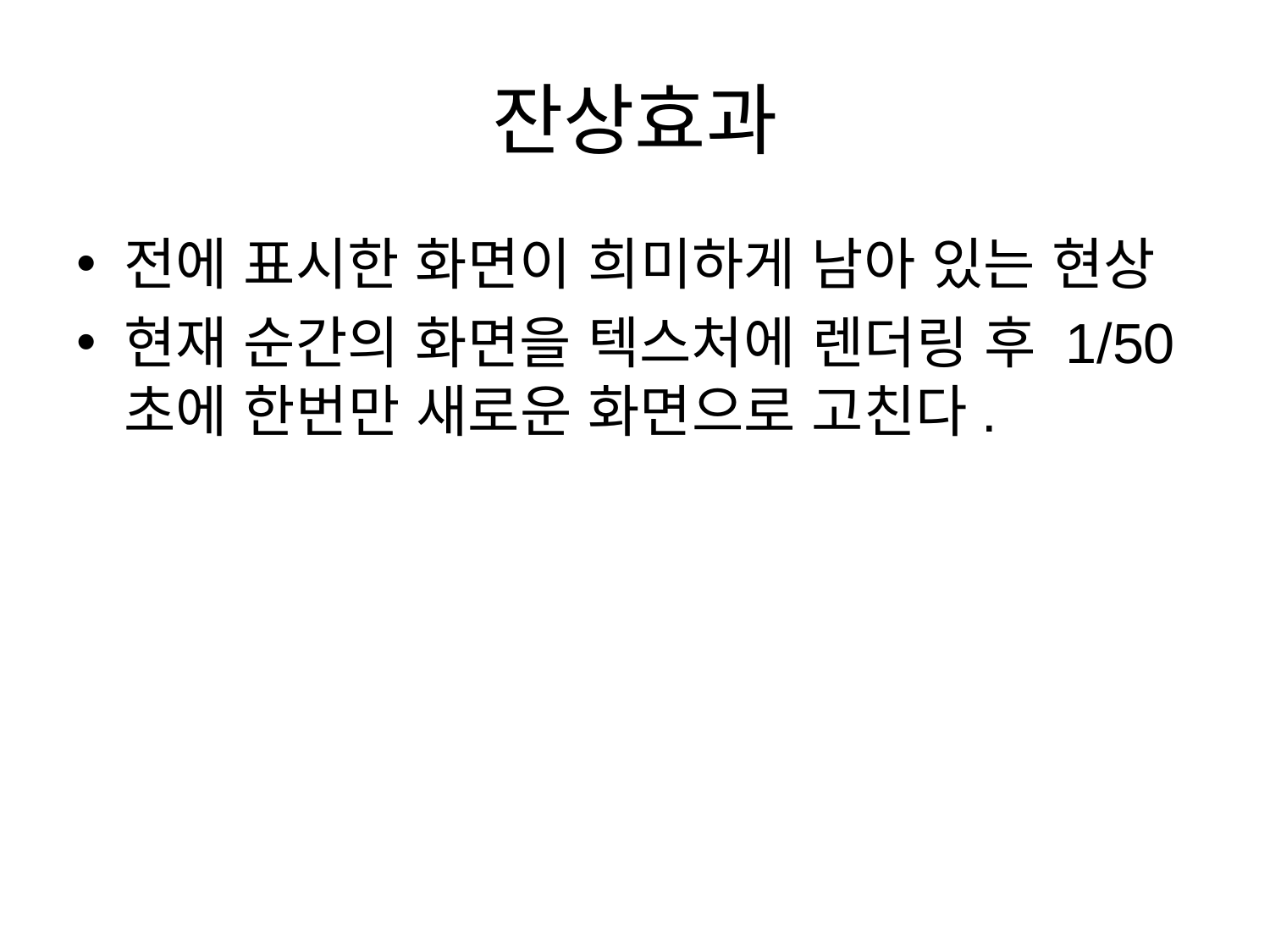

# 잔상효과
전에 표시한 화면이 희미하게 남아 있는 현상
현재 순간의 화면을 텍스처에 렌더링 후 1/50초에 한번만 새로운 화면으로 고친다.